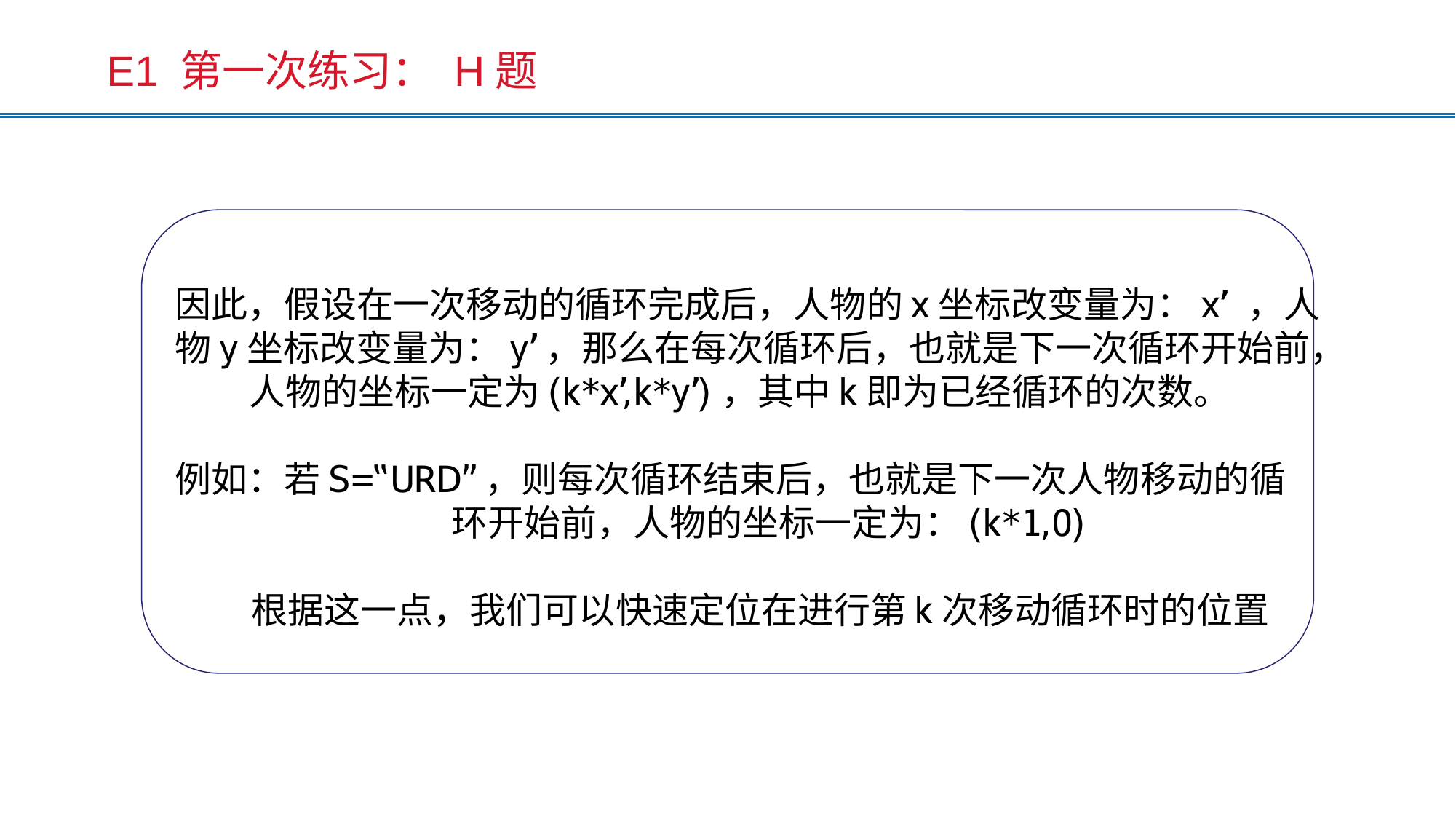

E1 第一次练习： H题

因此，假设在一次移动的循环完成后，人物的x坐标改变量为：x’ ，人
物y坐标改变量为：y’，那么在每次循环后，也就是下一次循环开始前，
        人物的坐标一定为(k*x’,k*y’)，其中k即为已经循环的次数。

例如：若S=“URD”，则每次循环结束后，也就是下一次人物移动的循
 环开始前，人物的坐标一定为：(k*1,0)

根据这一点，我们可以快速定位在进行第k次移动循环时的位置